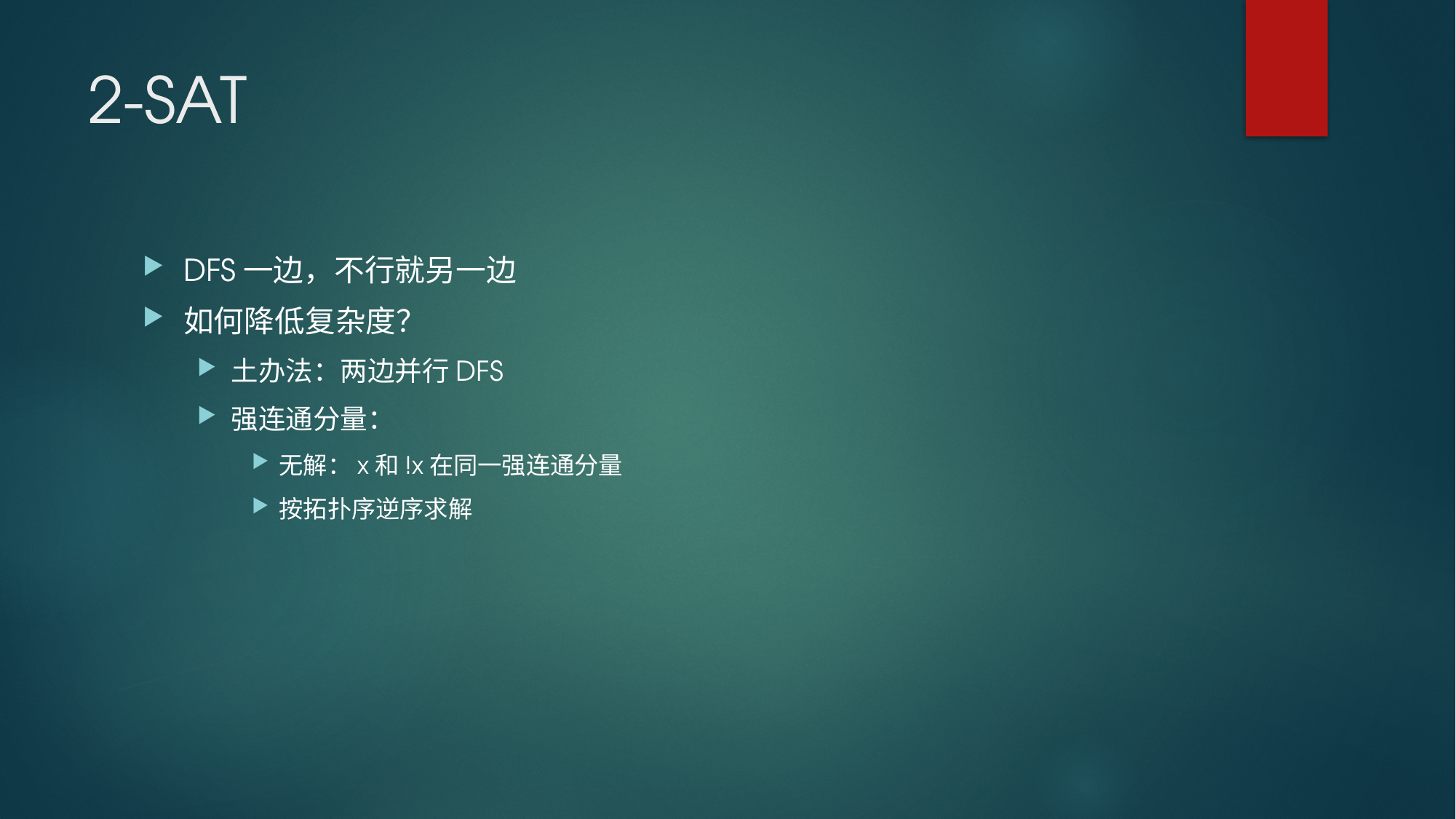

# 2-SAT
DFS一边，不行就另一边
如何降低复杂度？
土办法：两边并行DFS
强连通分量：
无解：x和!x在同一强连通分量
按拓扑序逆序求解